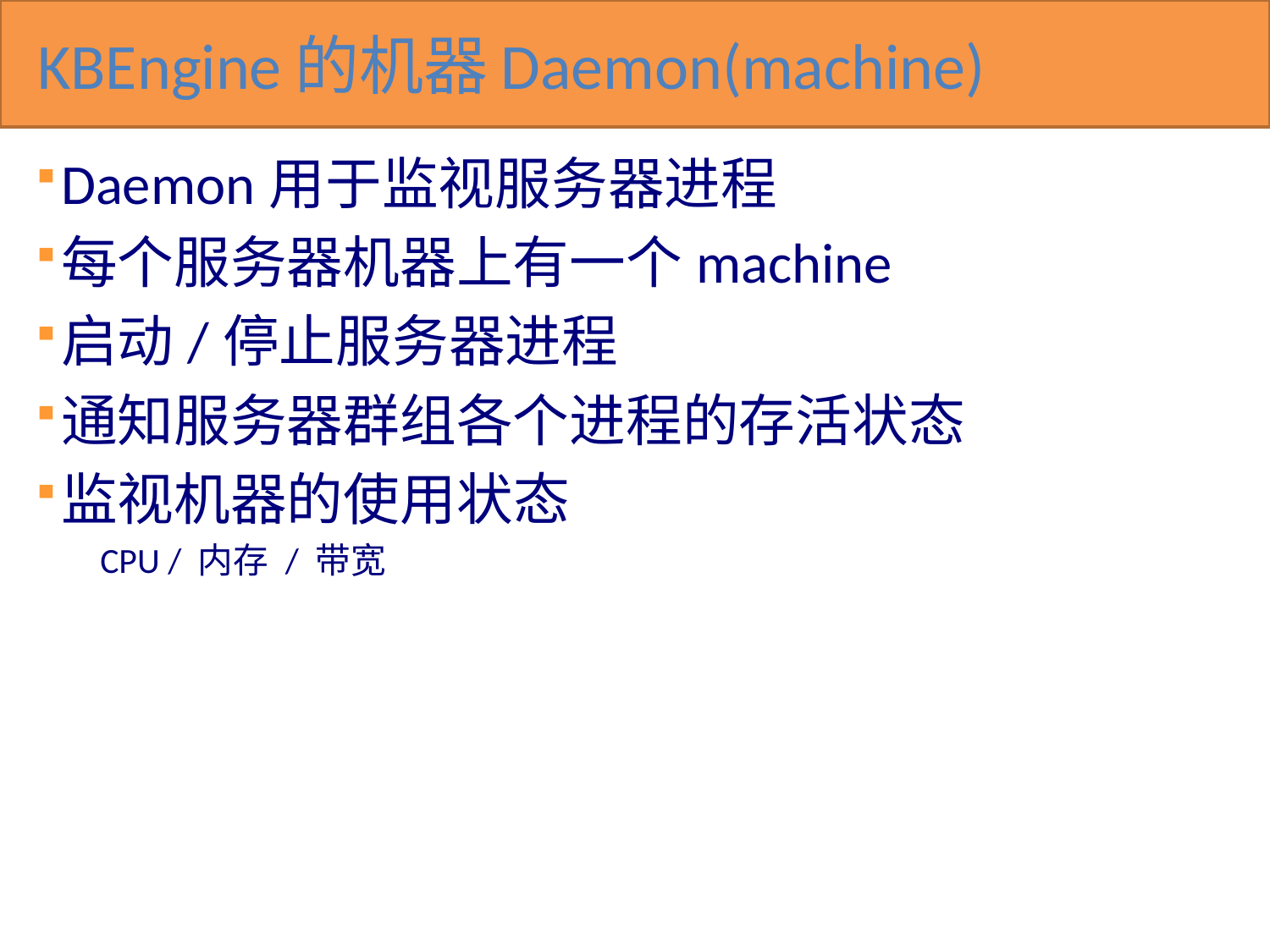

# KBEngine的机器Daemon(machine)
Daemon用于监视服务器进程
每个服务器机器上有一个machine
启动/停止服务器进程
通知服务器群组各个进程的存活状态
监视机器的使用状态
        CPU / 内存 / 带宽